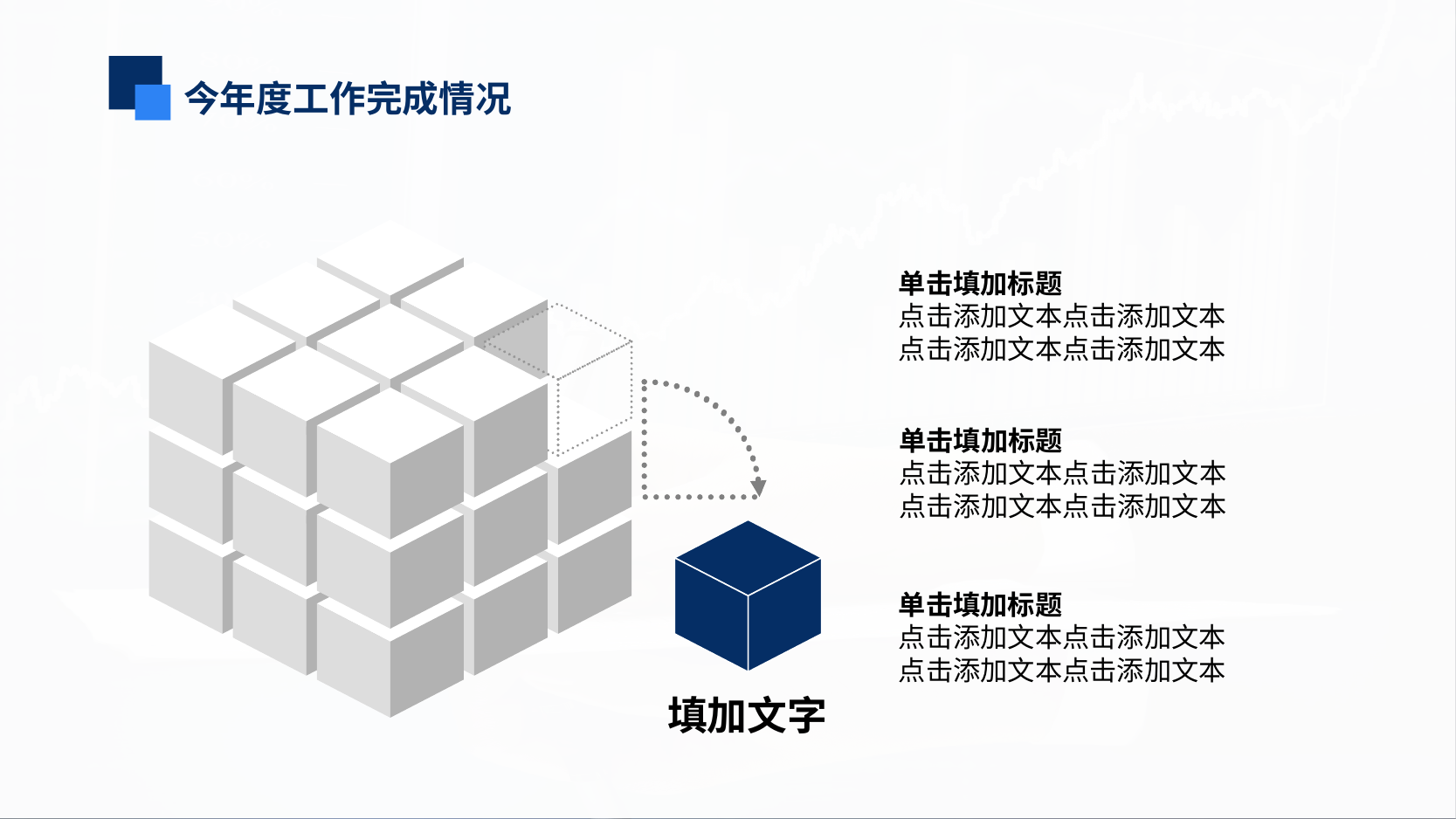

今年度工作完成情况

单击填加标题
点击添加文本点击添加文本
点击添加文本点击添加文本

单击填加标题
点击添加文本点击添加文本
点击添加文本点击添加文本

单击填加标题
点击添加文本点击添加文本
点击添加文本点击添加文本
填加文字